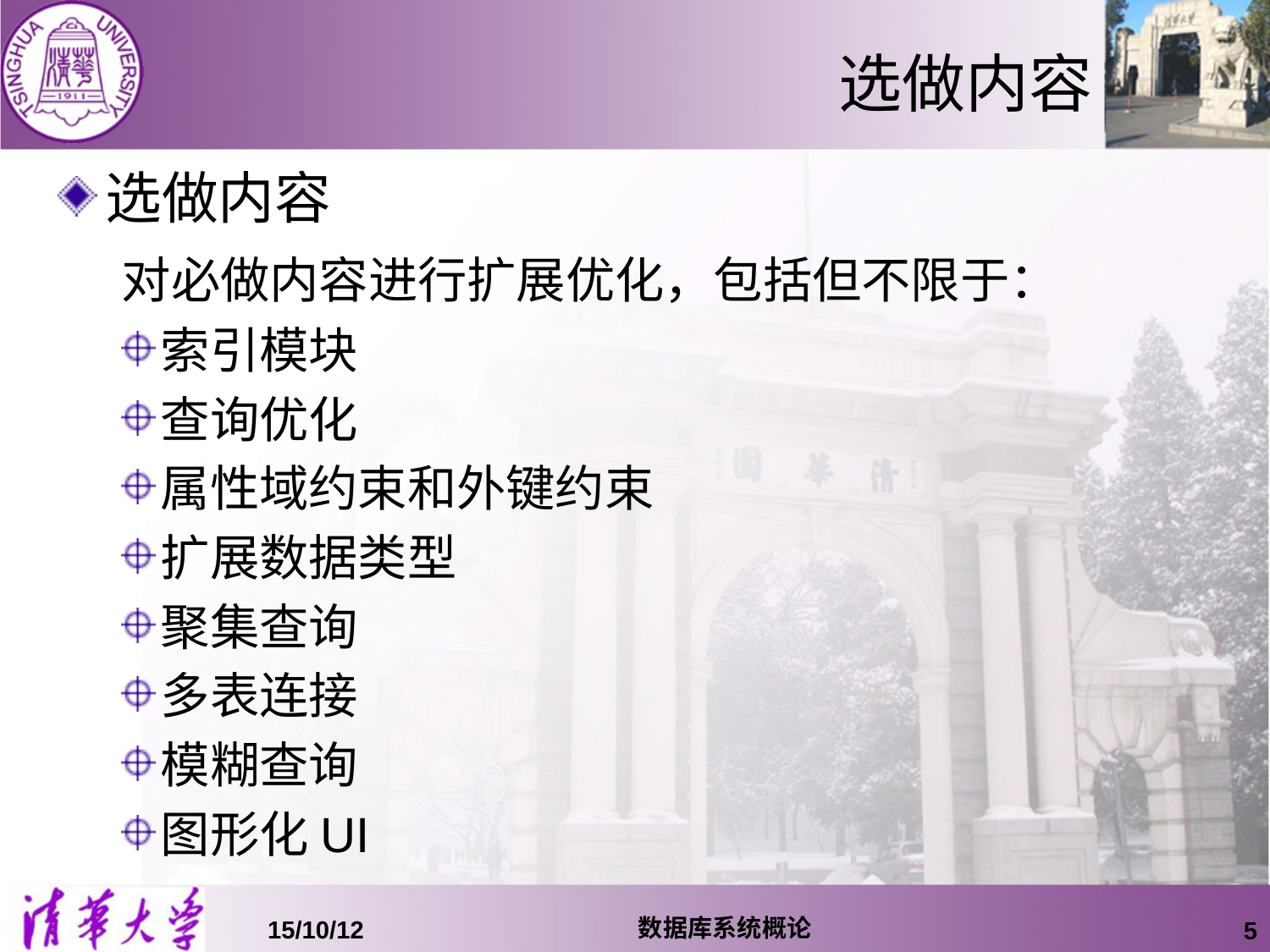

# 选做内容
选做内容
    对必做内容进行扩展优化，包括但不限于：
索引模块
查询优化
属性域约束和外键约束
扩展数据类型
聚集查询
多表连接
模糊查询
图形化UI
数据库系统概论
15/10/12
5